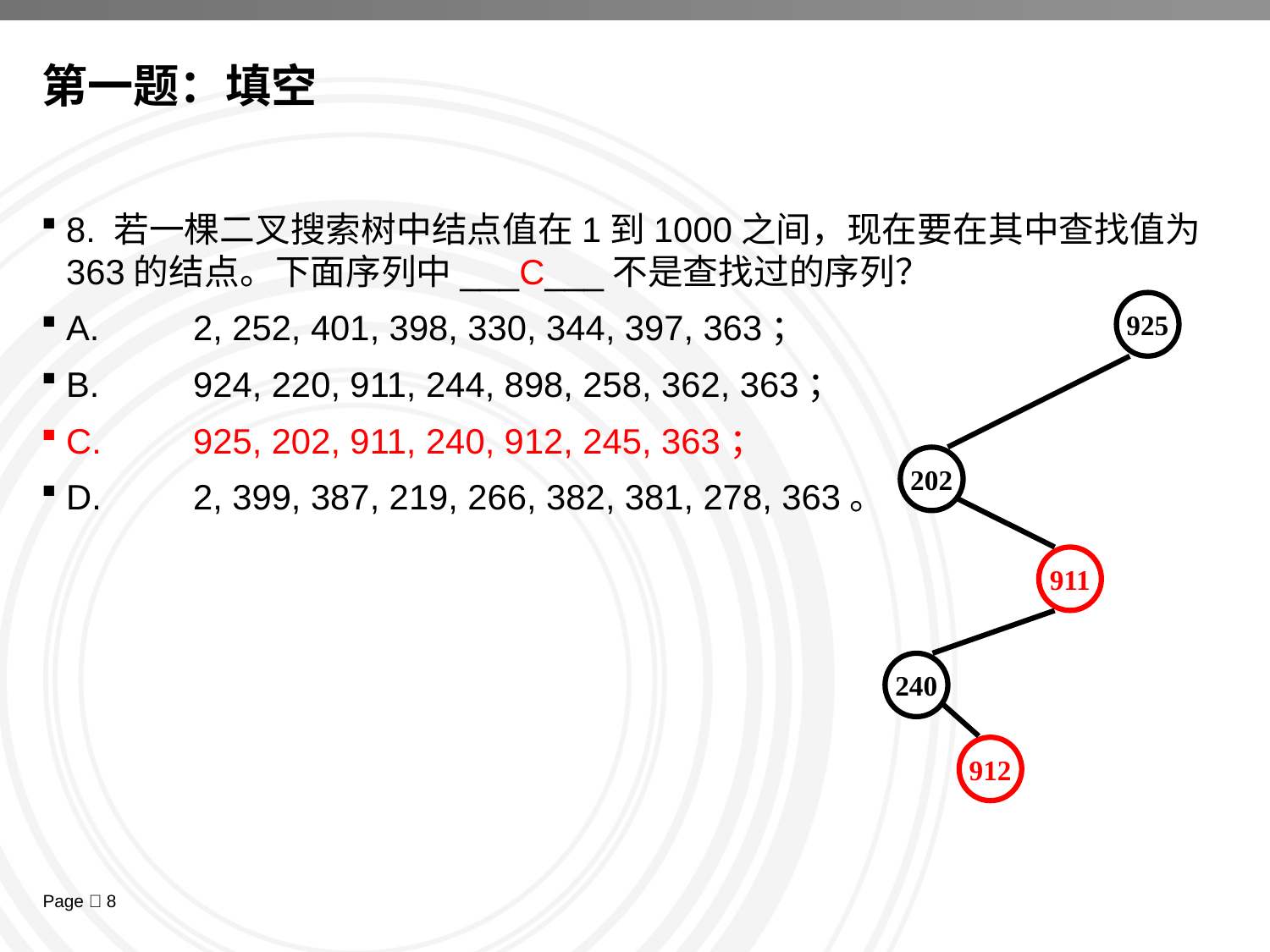

# 第一题：填空
8. 若一棵二叉搜索树中结点值在1到1000之间，现在要在其中查找值为363的结点。下面序列中___C___不是查找过的序列？
A.	2, 252, 401, 398, 330, 344, 397, 363；
B.	924, 220, 911, 244, 898, 258, 362, 363；
C.	925, 202, 911, 240, 912, 245, 363；
D.	2, 399, 387, 219, 266, 382, 381, 278, 363。

925

202

911

240

912